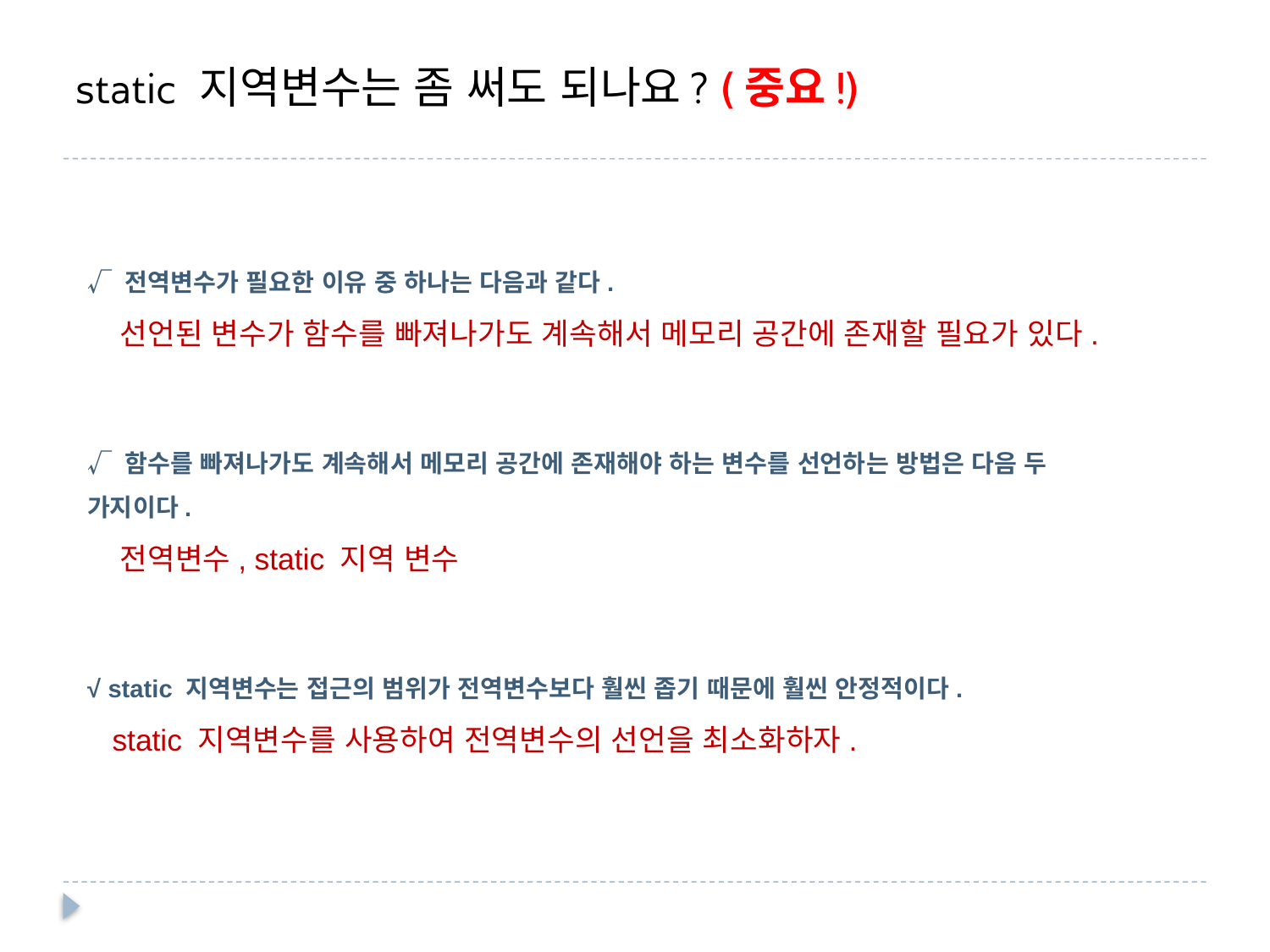

# static 지역변수는 좀 써도 되나요? (중요!)
√ 전역변수가 필요한 이유 중 하나는 다음과 같다.
   선언된 변수가 함수를 빠져나가도 계속해서 메모리 공간에 존재할 필요가 있다.

√ 함수를 빠져나가도 계속해서 메모리 공간에 존재해야 하는 변수를 선언하는 방법은 다음 두 가지이다.
   전역변수, static 지역 변수

√ static 지역변수는 접근의 범위가 전역변수보다 훨씬 좁기 때문에 훨씬 안정적이다.
   static 지역변수를 사용하여 전역변수의 선언을 최소화하자.